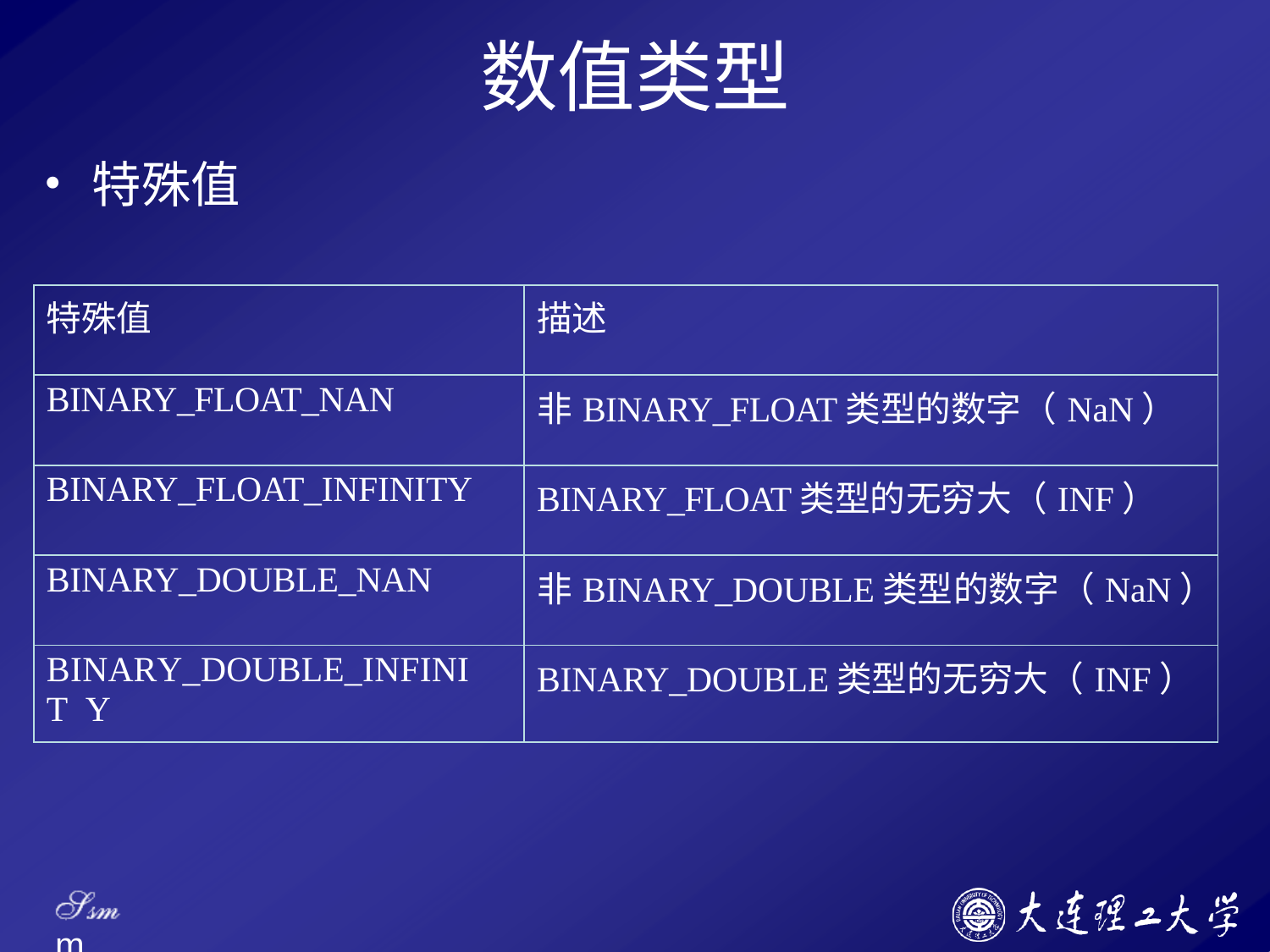

# 数值类型
特殊值
| 特殊值 | 描述 |
| --- | --- |
| BINARY\_FLOAT\_NAN | 非BINARY\_FLOAT类型的数字（NaN） |
| BINARY\_FLOAT\_INFINITY | BINARY\_FLOAT类型的无穷大（INF） |
| BINARY\_DOUBLE\_NAN | 非BINARY\_DOUBLE类型的数字（NaN） |
| BINARY\_DOUBLE\_INFINIT Y | BINARY\_DOUBLE类型的无穷大（INF） |

Ssm